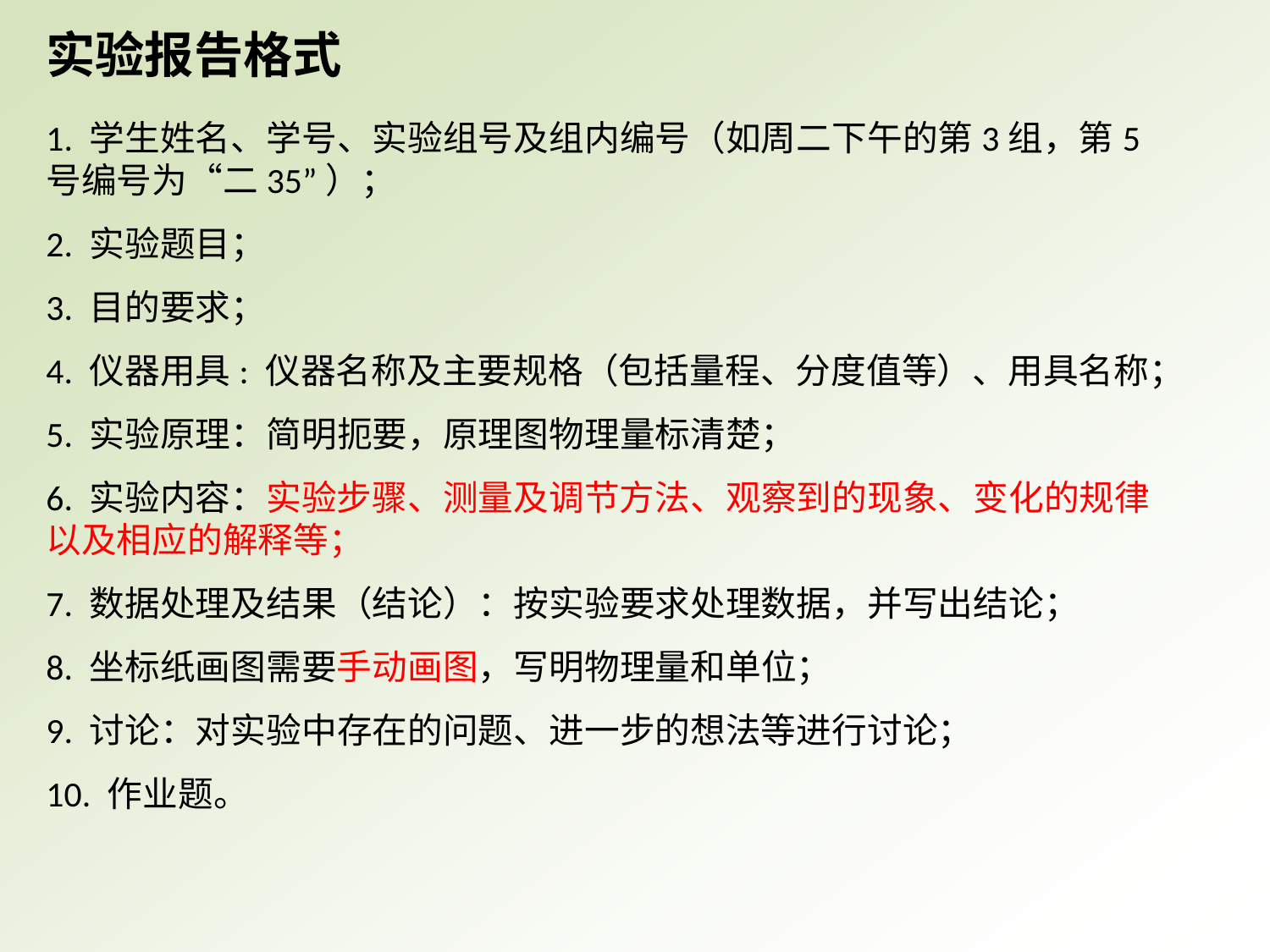

# 实验报告格式
1. 学生姓名、学号、实验组号及组内编号（如周二下午的第3组，第5号编号为“二35”）；
2. 实验题目；
3. 目的要求；
4. 仪器用具: 仪器名称及主要规格（包括量程、分度值等）、用具名称；
5. 实验原理：简明扼要，原理图物理量标清楚；
6. 实验内容：实验步骤、测量及调节方法、观察到的现象、变化的规律以及相应的解释等；
7. 数据处理及结果（结论）：按实验要求处理数据，并写出结论；
8. 坐标纸画图需要手动画图，写明物理量和单位；
9. 讨论：对实验中存在的问题、进一步的想法等进行讨论；
10. 作业题。